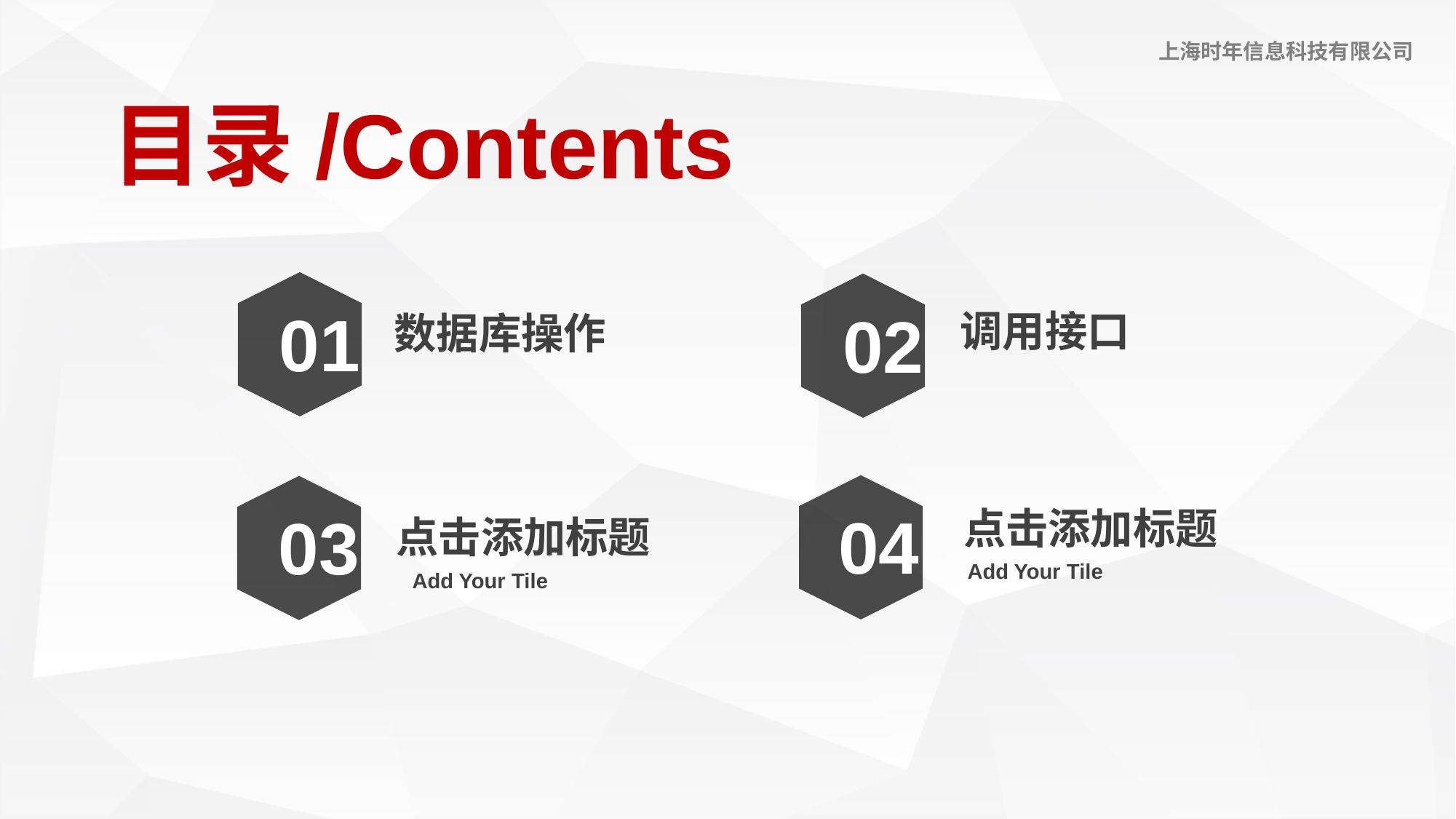

目录/Contents

01
数据库操作

02
调用接口

04
点击添加标题
Add Your Tile

03
点击添加标题
Add Your Tile
2